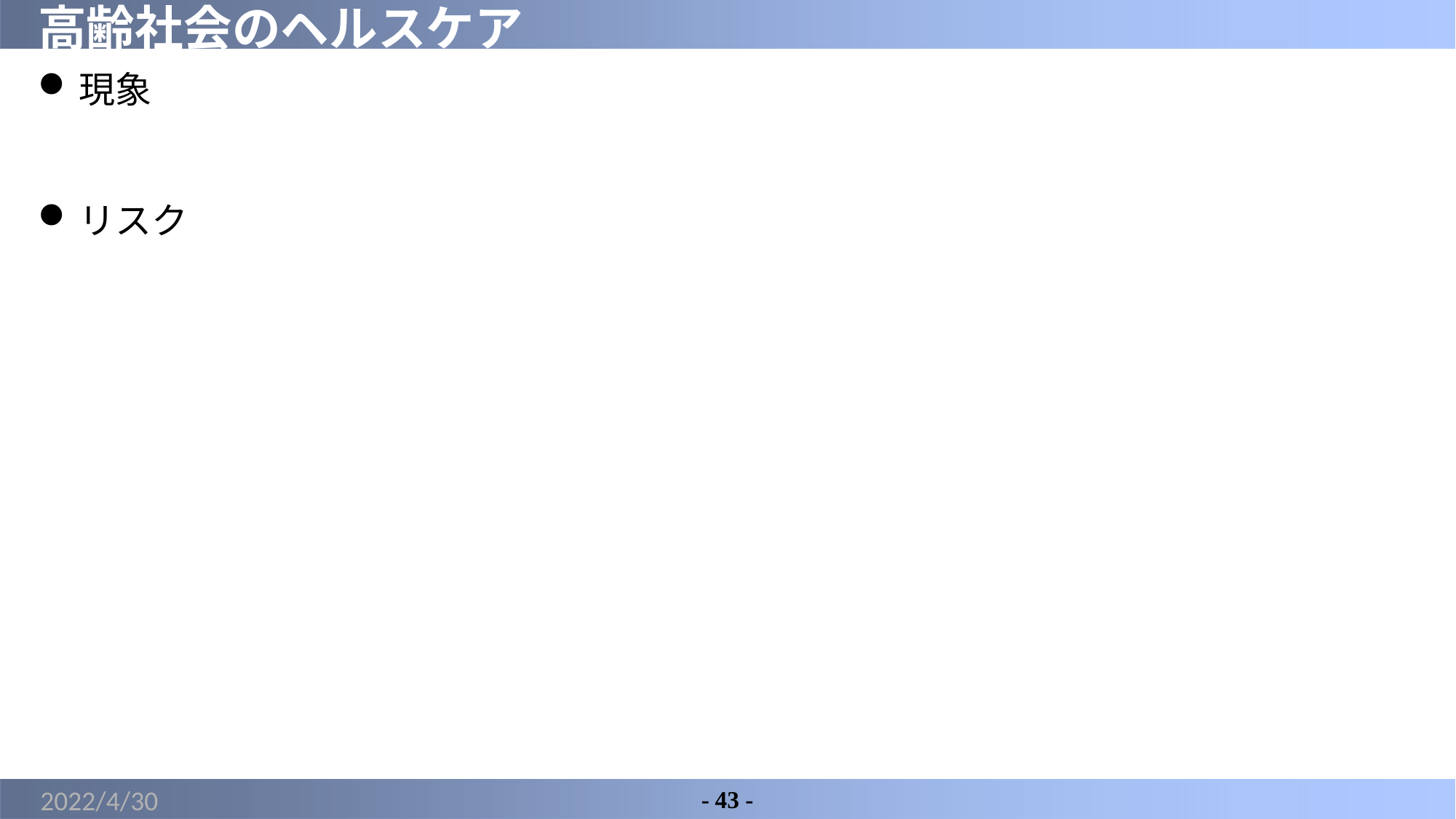

# 高齢社会のヘルスケア
現象

リスク

2022/4/30
- 43 -